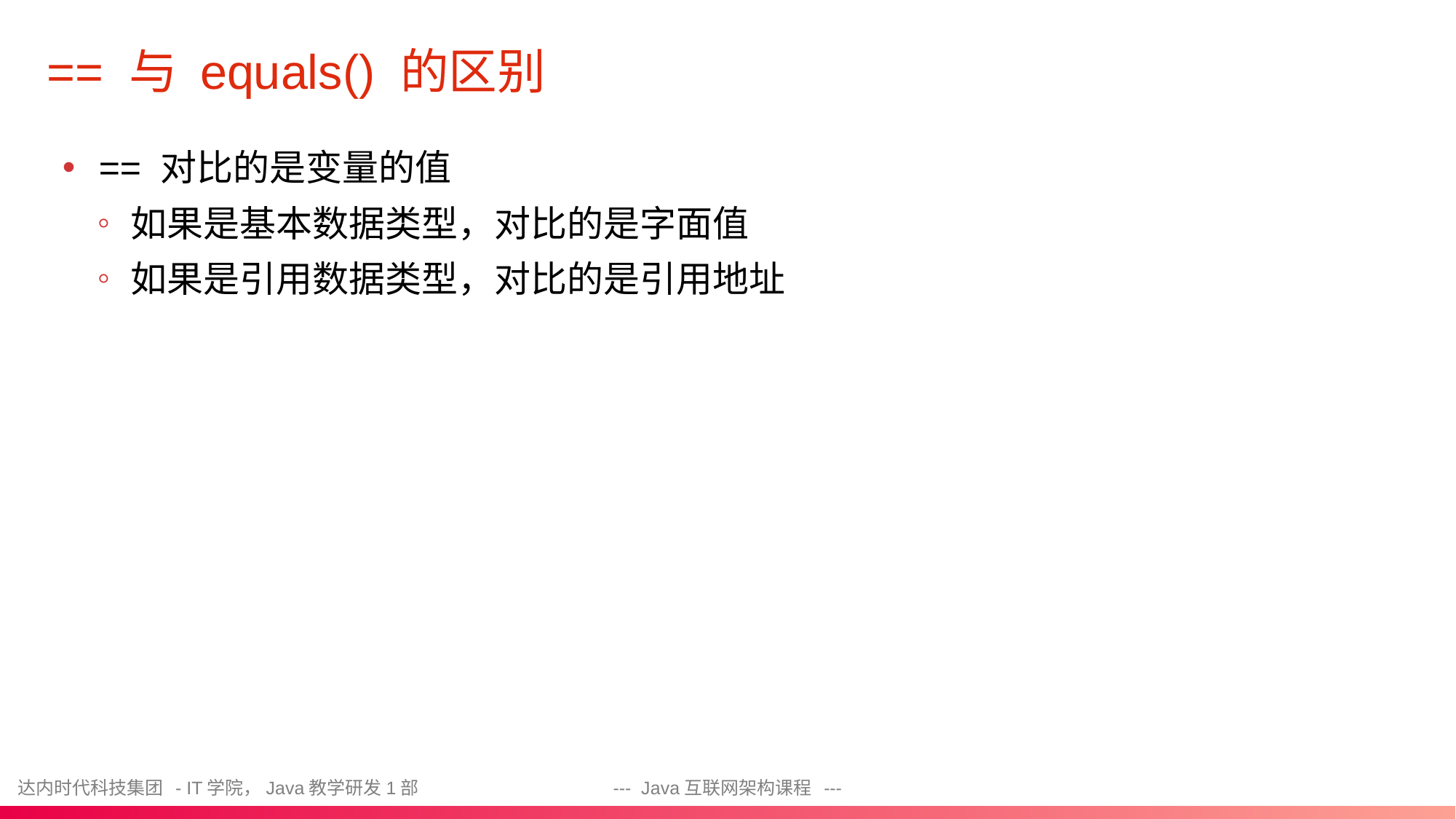

# == 与 equals() 的区别
== 对比的是变量的值
如果是基本数据类型，对比的是字面值
如果是引用数据类型，对比的是引用地址